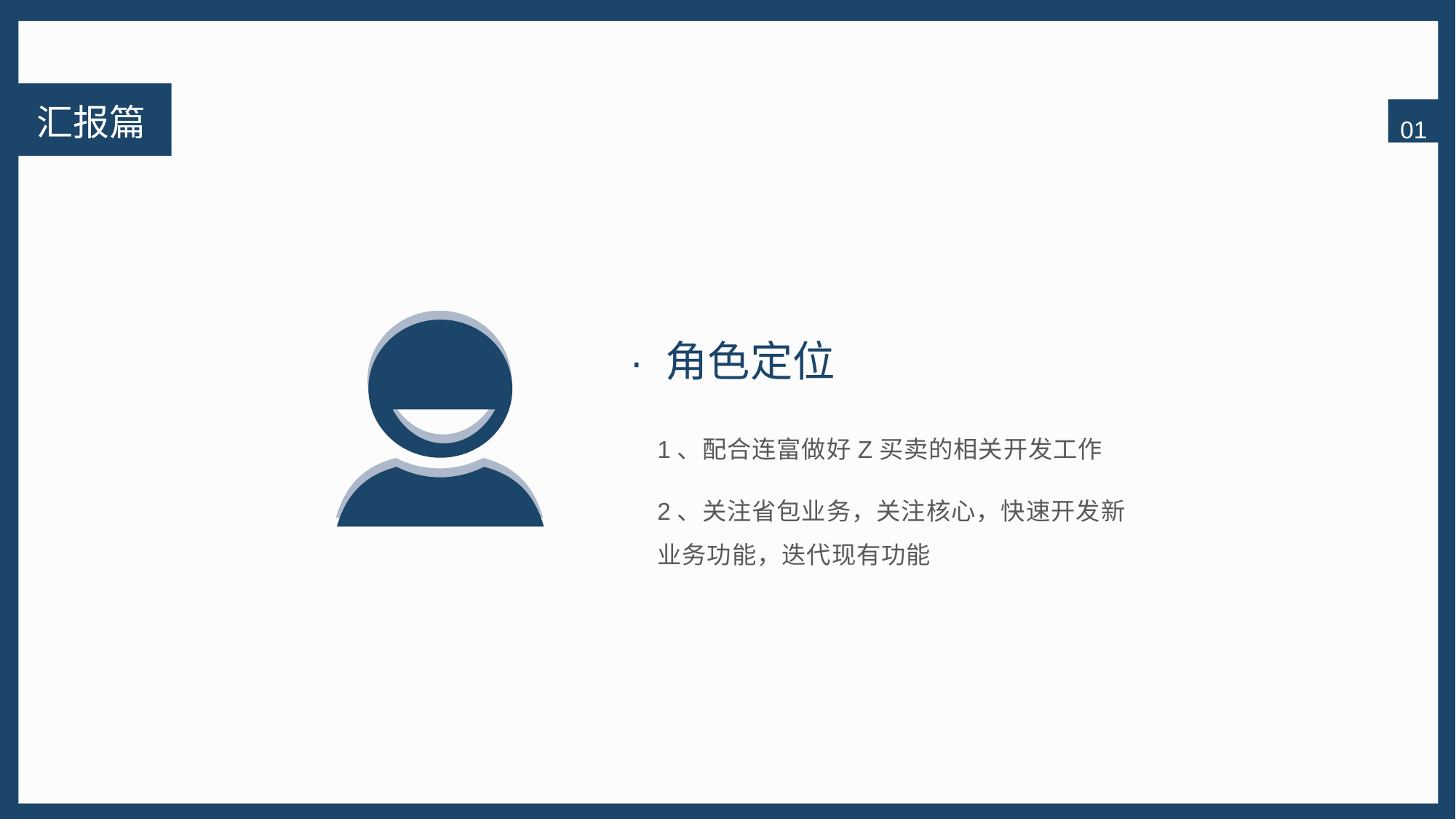

# 汇报篇
01

· 角色定位
1、配合连富做好Z买卖的相关开发工作
2、关注省包业务，关注核心，快速开发新业务功能，迭代现有功能